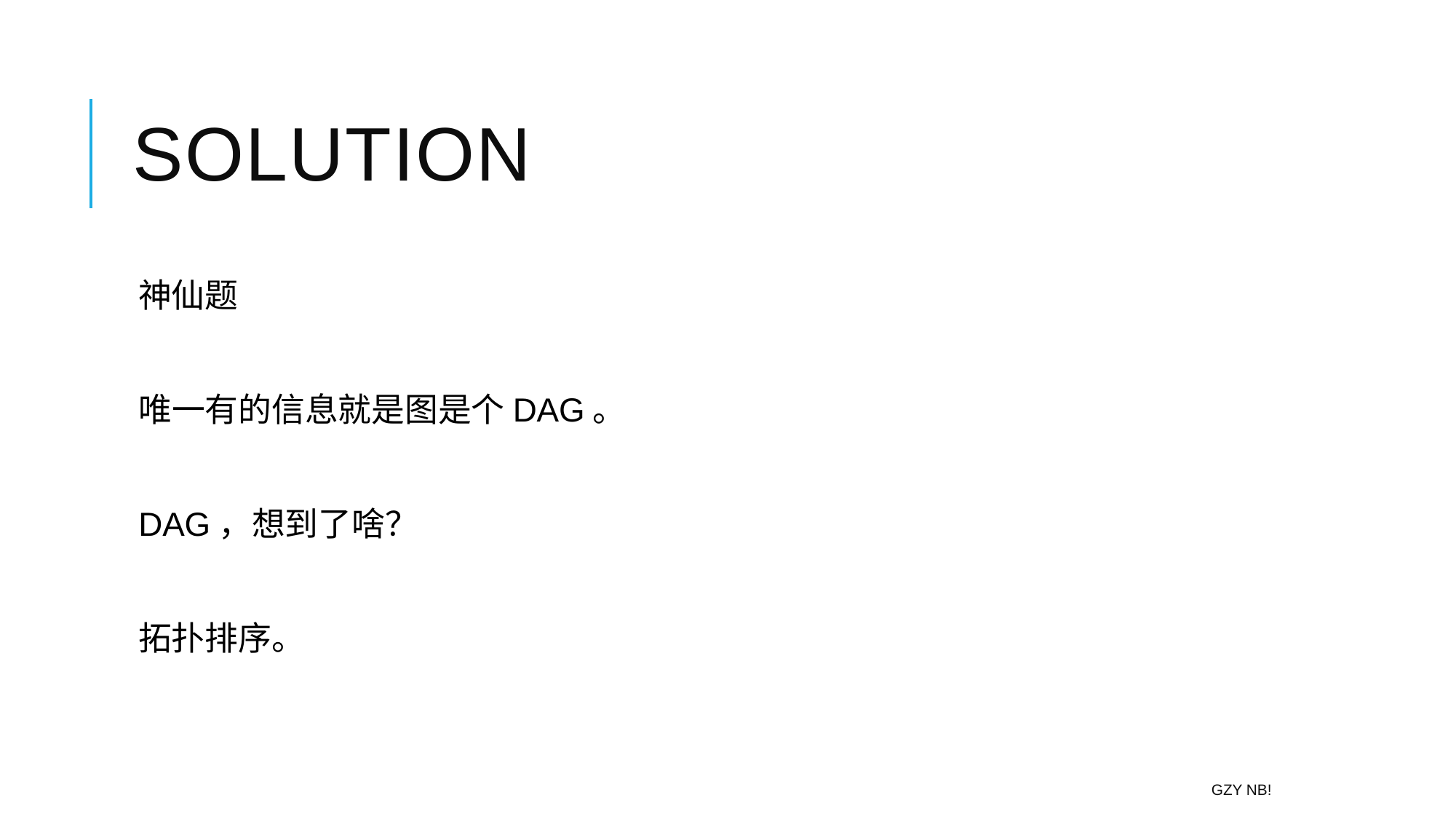

# Solution
神仙题

唯一有的信息就是图是个DAG。

DAG，想到了啥？

拓扑排序。
gzy nb!